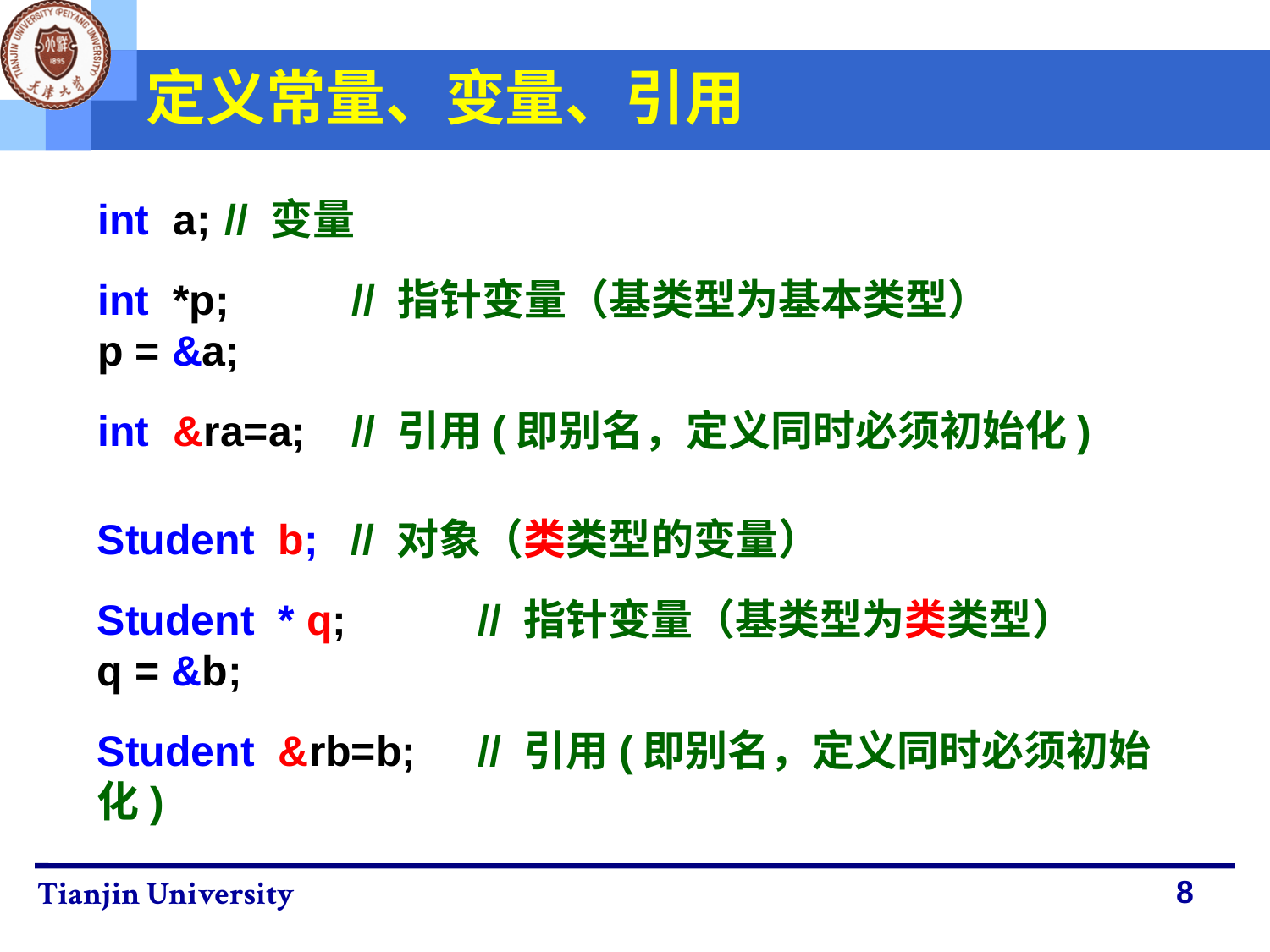

定义常量、变量、引用
int  a;	// 变量
int  *p; 	// 指针变量（基类型为基本类型）
p = &a;
int  &ra=a; 	// 引用(即别名，定义同时必须初始化)
Student  b;	// 对象（类类型的变量）
Student  * q;  	// 指针变量（基类型为类类型）
q = &b;
Student  &rb=b;	// 引用(即别名，定义同时必须初始化)